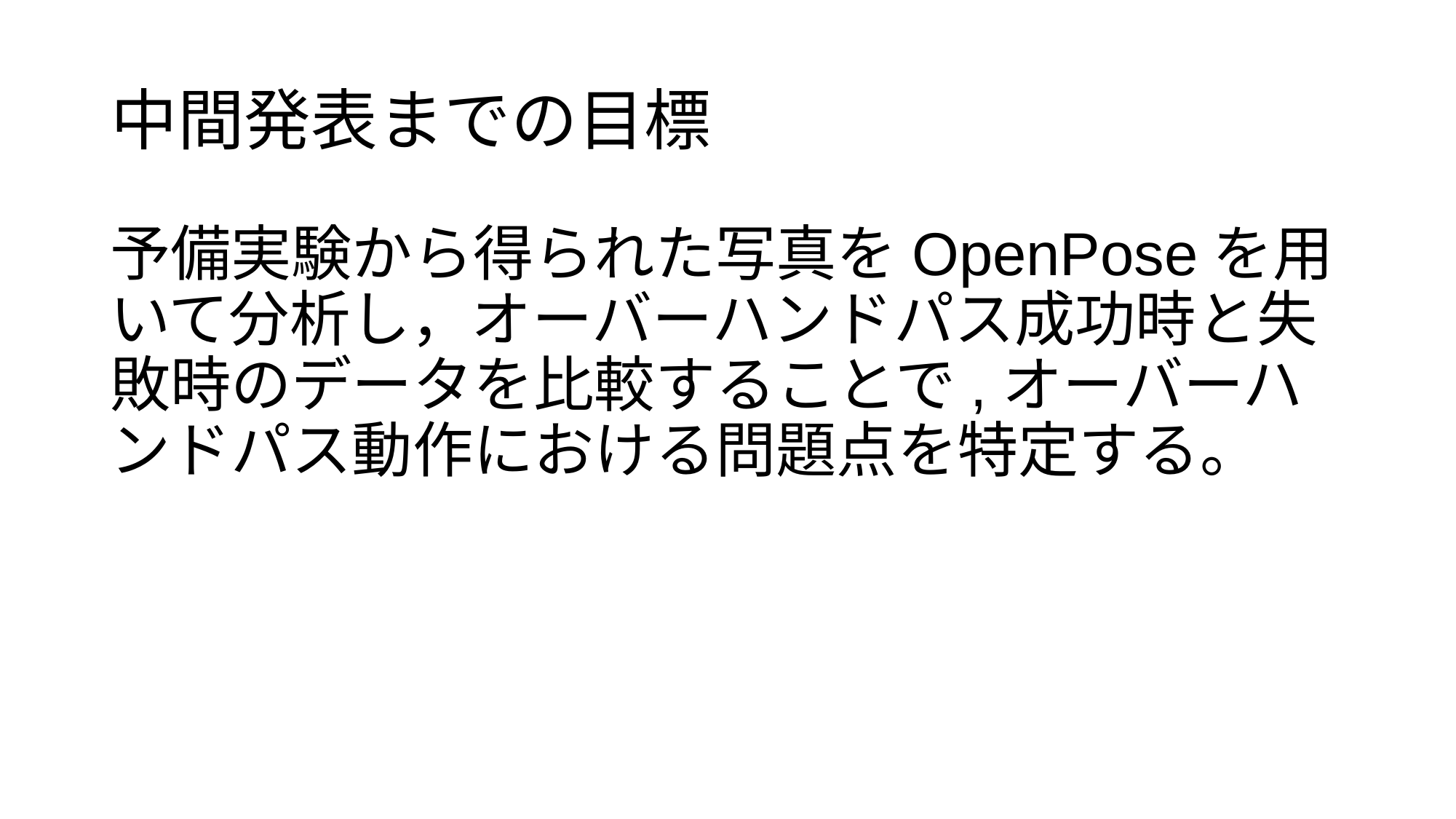

# 中間発表までの目標
予備実験から得られた写真をOpenPoseを用いて分析し，オーバーハンドパス成功時と失敗時のデータを比較することで,オーバーハンドパス動作における問題点を特定する。